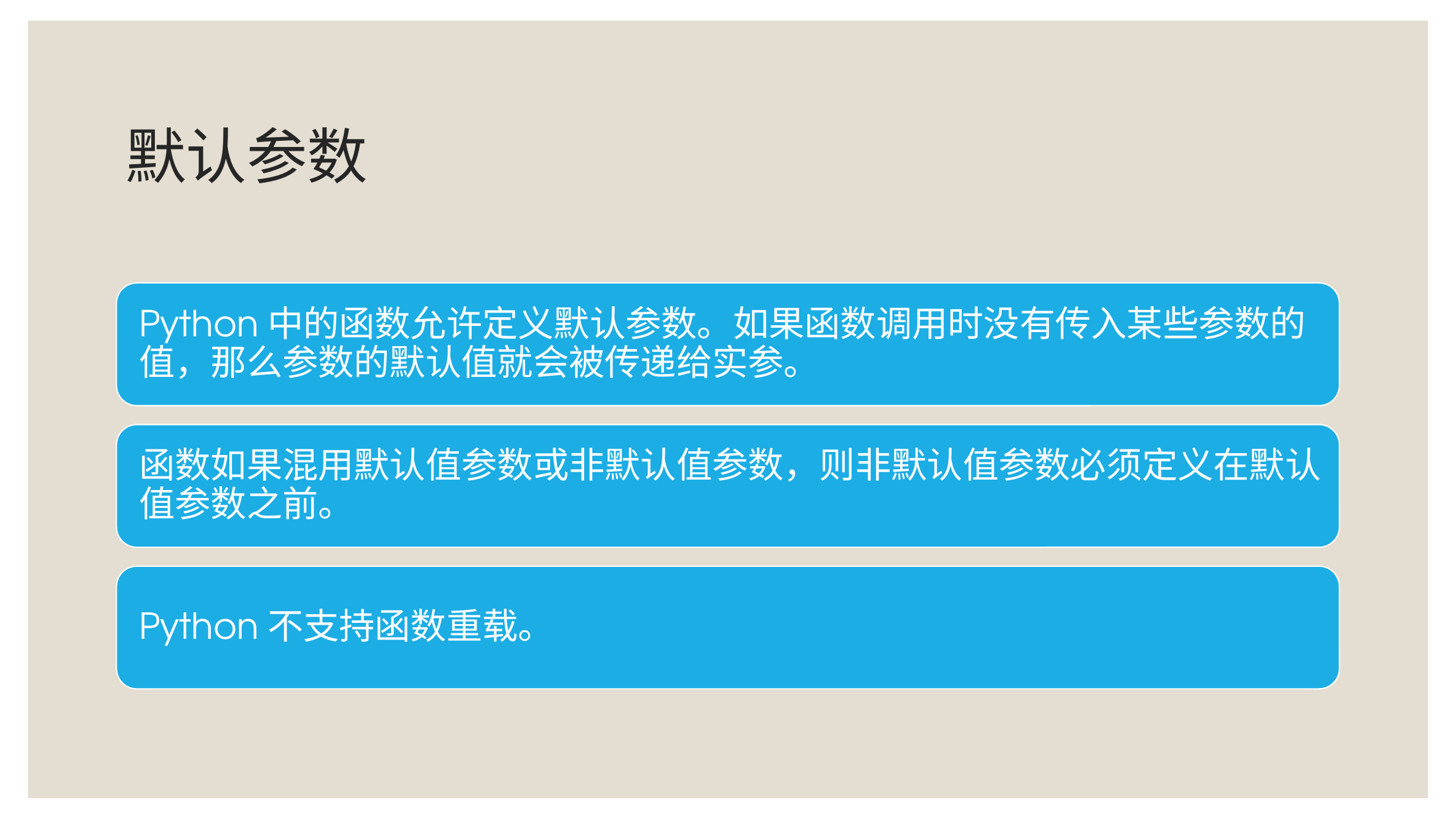

# 默认参数
Python中的函数允许定义默认参数。如果函数调用时没有传入某些参数的值，那么参数的默认值就会被传递给实参。
函数如果混用默认值参数或非默认值参数，则非默认值参数必须定义在默认值参数之前。
Python不支持函数重载。